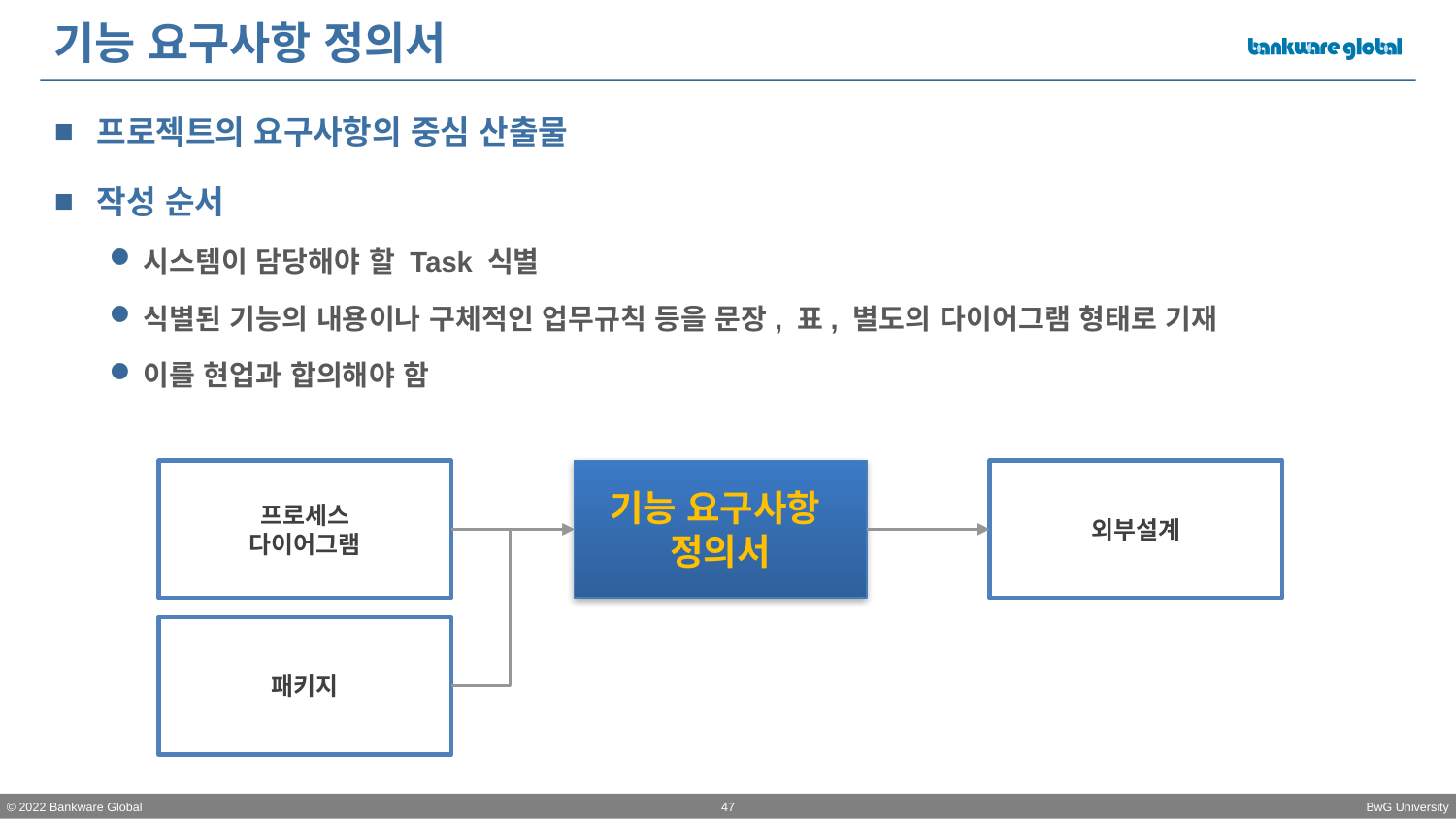

# 기능 요구사항 정의서
프로젝트의 요구사항의 중심 산출물
작성 순서
시스템이 담당해야 할 Task 식별
식별된 기능의 내용이나 구체적인 업무규칙 등을 문장, 표, 별도의 다이어그램 형태로 기재
이를 현업과 합의해야 함
외부설계
프로세스
다이어그램
기능 요구사항
정의서
패키지
47